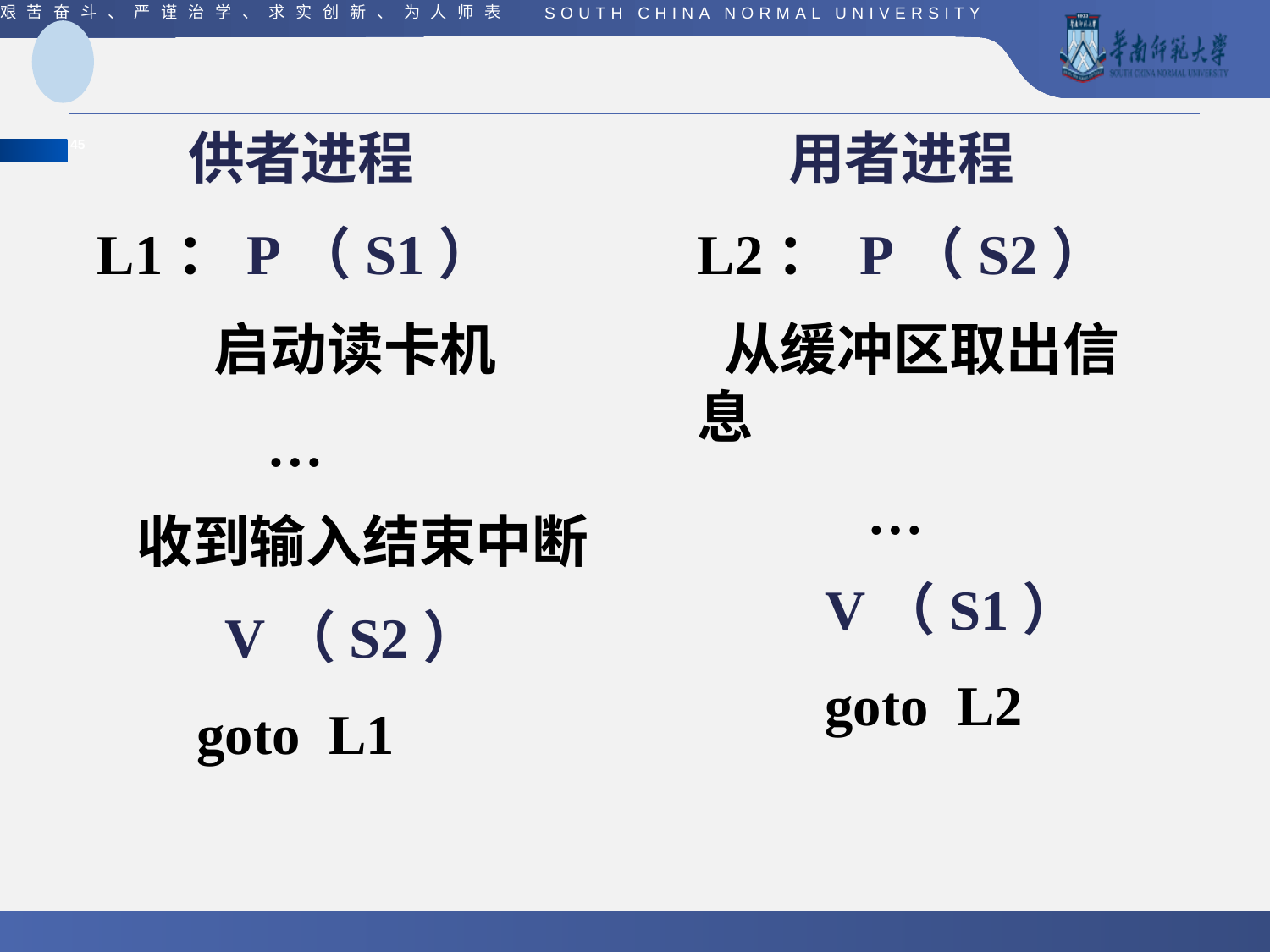

用者进程
L2： P（S2）
 从缓冲区取出信息
            …
         V（S1）
         goto  L2
      供者进程
L1：P（S1）
        启动读卡机
            …
  收到输入结束中断
         V（S2）
       goto  L1

45